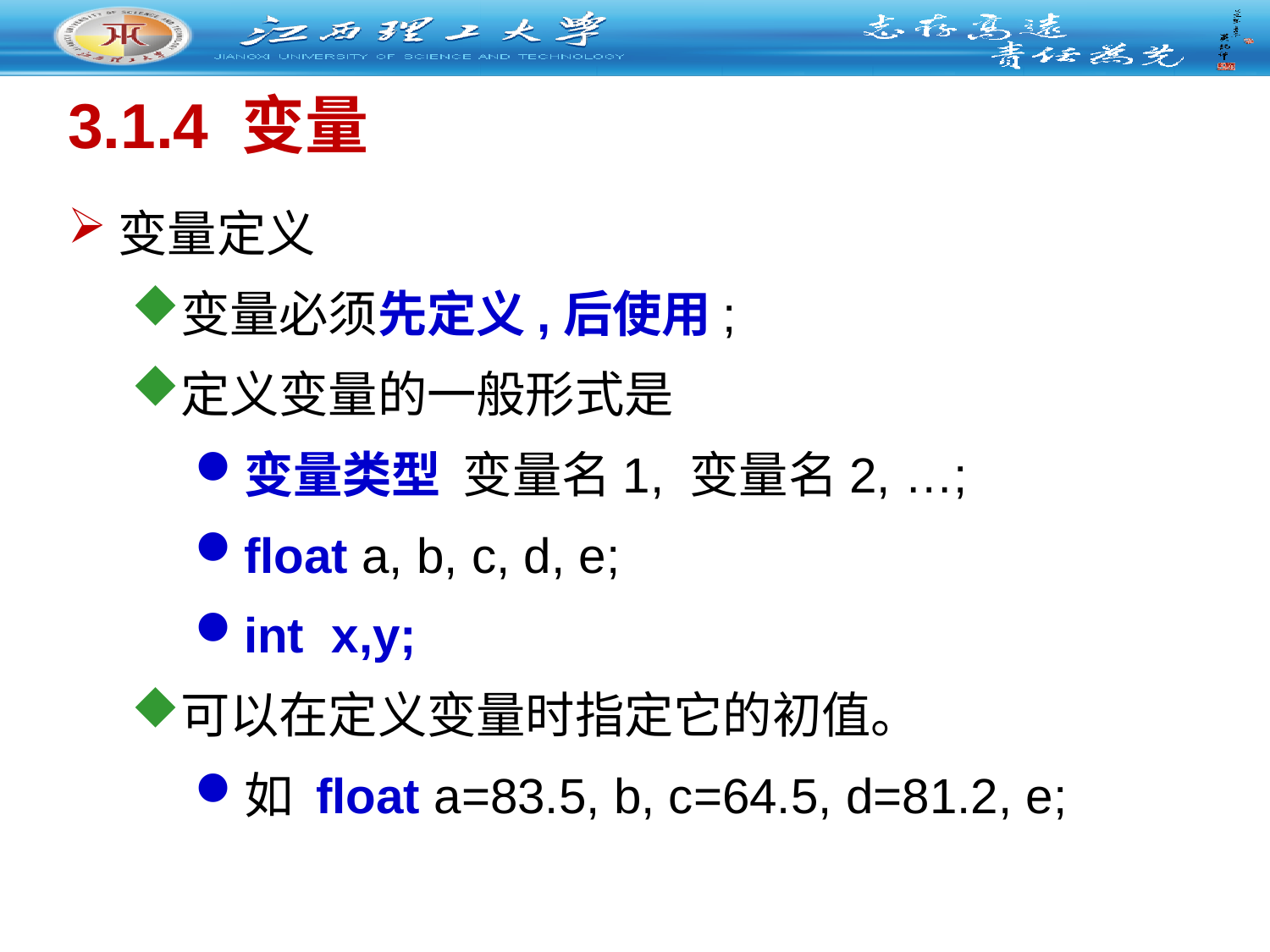

# 3.1.4 变量
变量定义
变量必须先定义,后使用;
定义变量的一般形式是
变量类型  变量名1, 变量名2, …;
float a, b, c, d, e;
int  x,y;
可以在定义变量时指定它的初值。
如 float a=83.5, b, c=64.5, d=81.2, e;